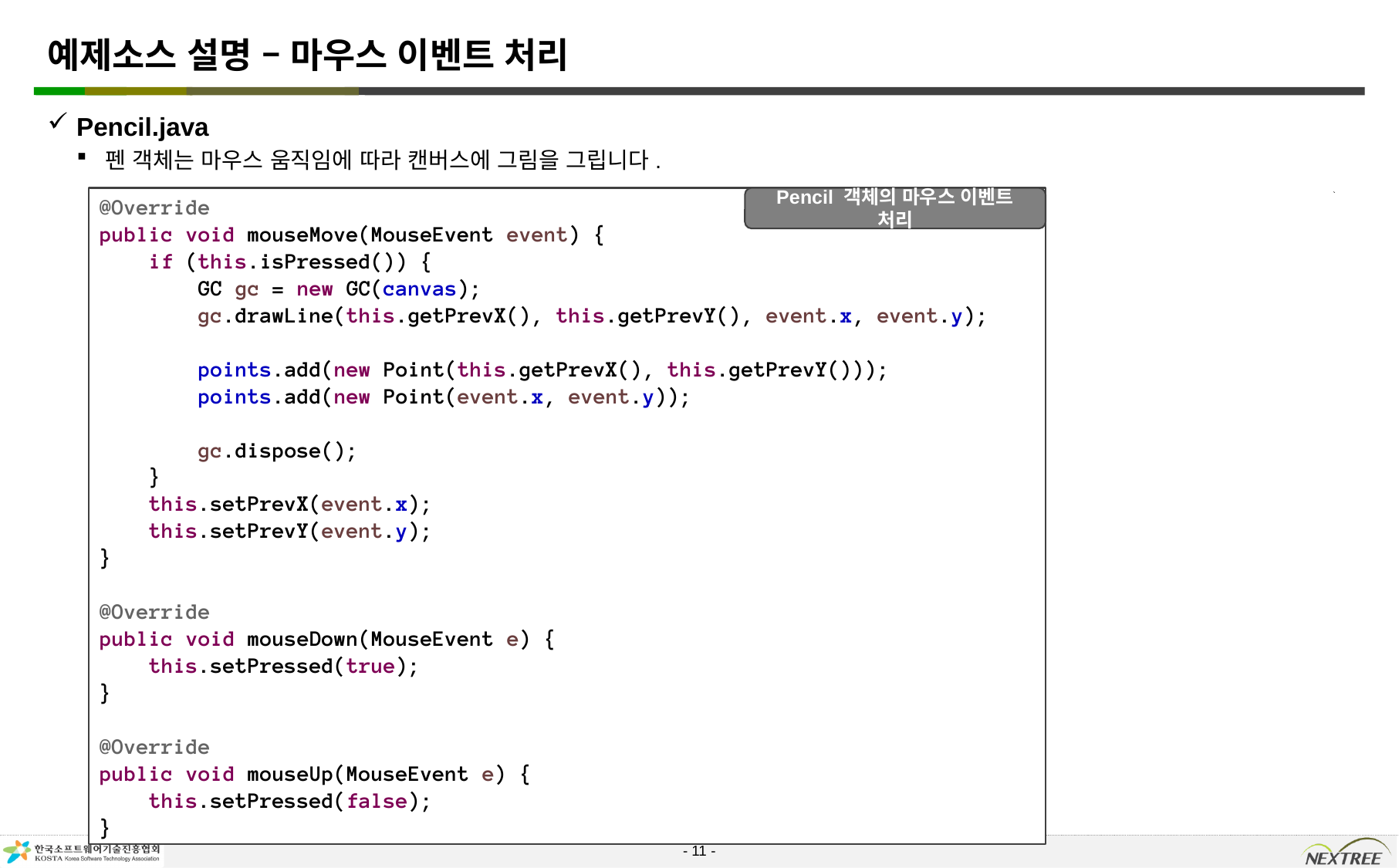

# 예제소스 설명 – 마우스 이벤트 처리
Pencil.java
펜 객체는 마우스 움직임에 따라 캔버스에 그림을 그립니다.

@Override
public void mouseMove(MouseEvent event) {
    if (this.isPressed()) {
        GC gc = new GC(canvas);
        gc.drawLine(this.getPrevX(), this.getPrevY(), event.x, event.y);

        points.add(new Point(this.getPrevX(), this.getPrevY()));
        points.add(new Point(event.x, event.y));

        gc.dispose();
    }
    this.setPrevX(event.x);
    this.setPrevY(event.y);
}

@Override
public void mouseDown(MouseEvent e) {
    this.setPressed(true);
}

@Override
public void mouseUp(MouseEvent e) {
    this.setPressed(false);
}
Pencil 객체의 마우스 이벤트 처리